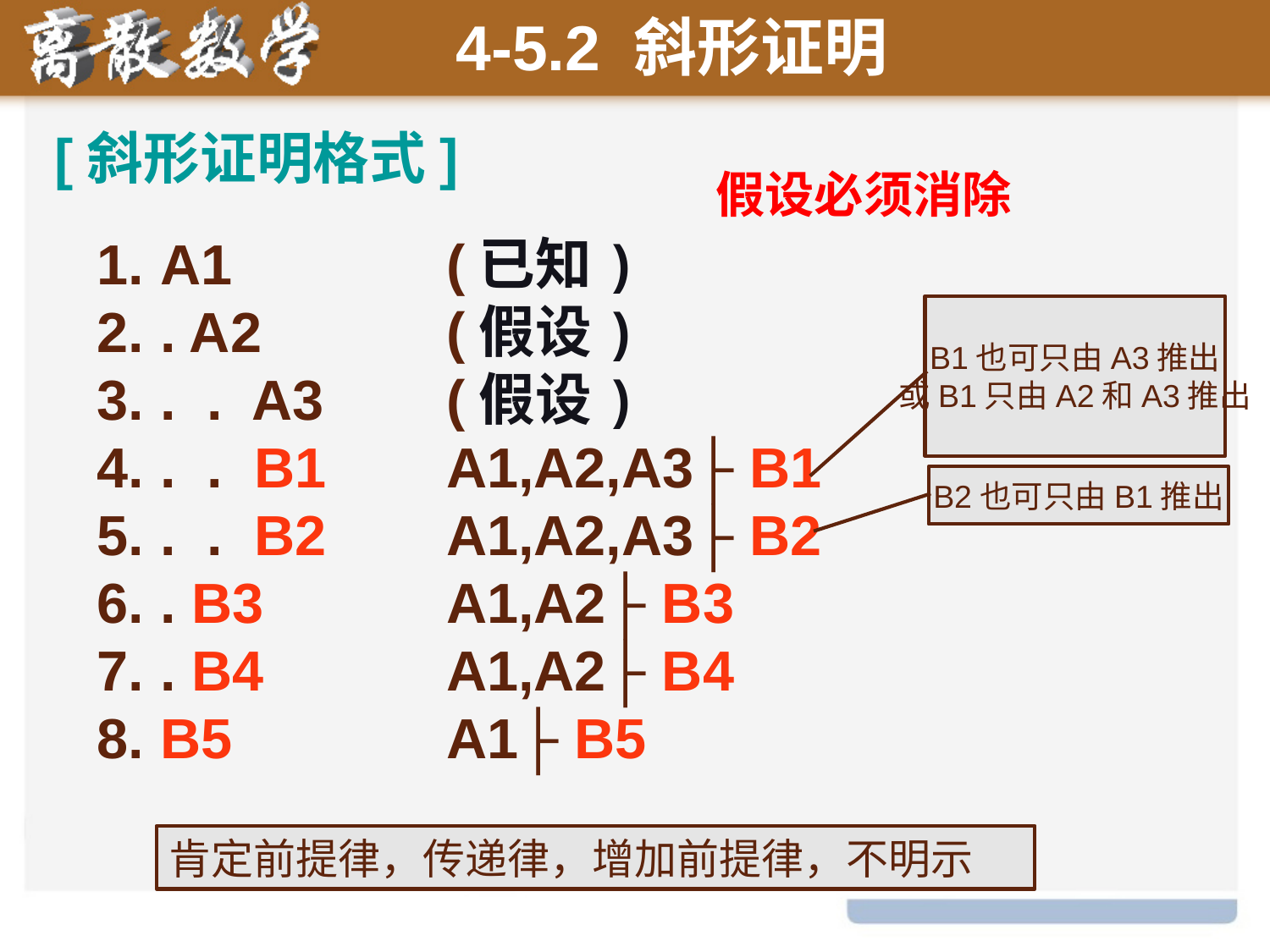

4-5.2 斜形证明
[斜形证明格式]
假设必须消除
A1
. A2
.  .  A3
.  .  B1
.  .  B2
. B3
. B4
B5
(已知)
(假设)
(假设)
A1,A2,A3├ B1
A1,A2,A3├ B2
A1,A2├ B3
A1,A2├ B4
A1├ B5
B1也可只由A3推出
或B1只由A2和A3推出
B2也可只由B1推出
肯定前提律，传递律，增加前提律，不明示